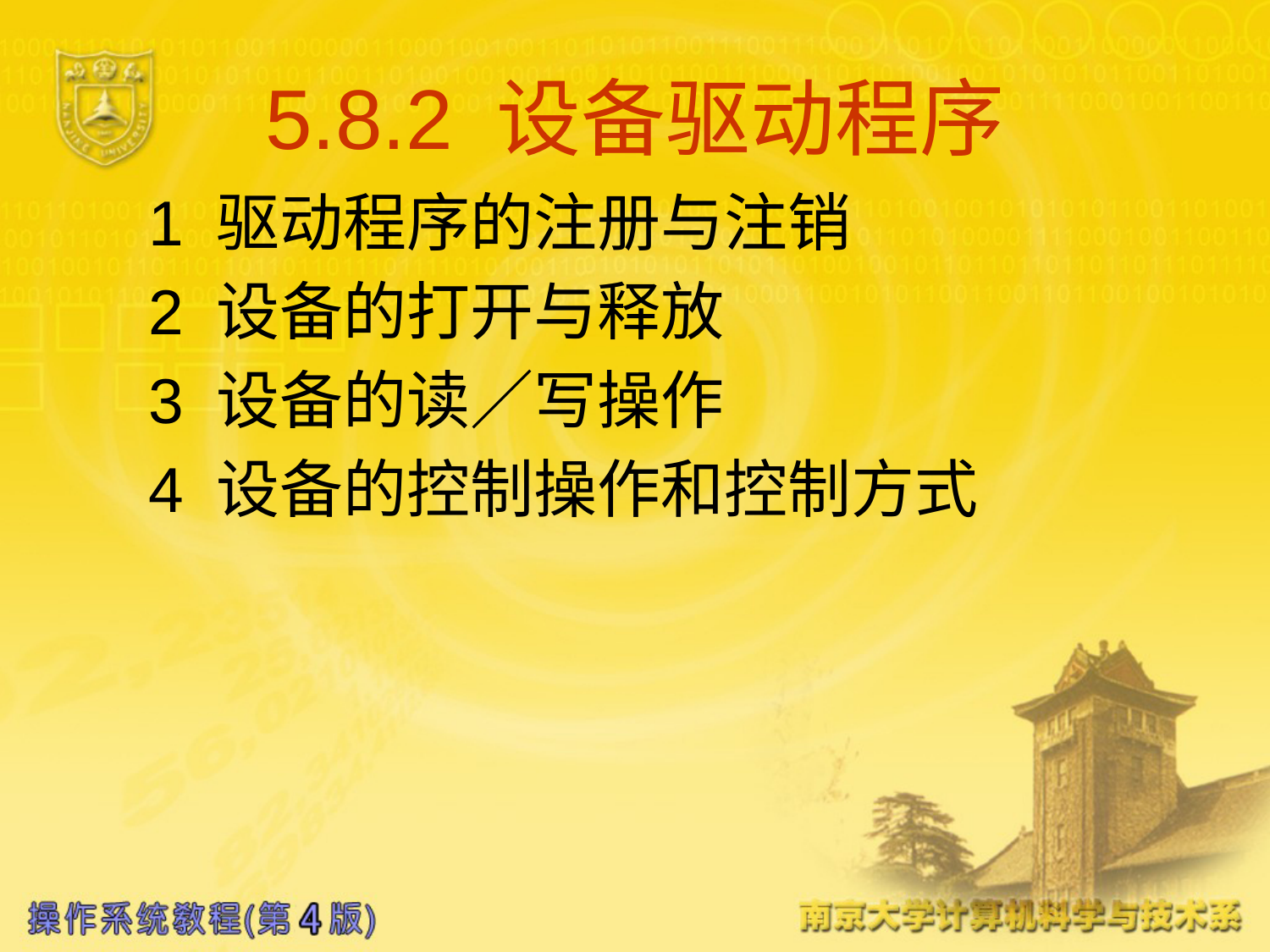

# 5.8.2 设备驱动程序
1 驱动程序的注册与注销
2 设备的打开与释放
3 设备的读／写操作
4 设备的控制操作和控制方式